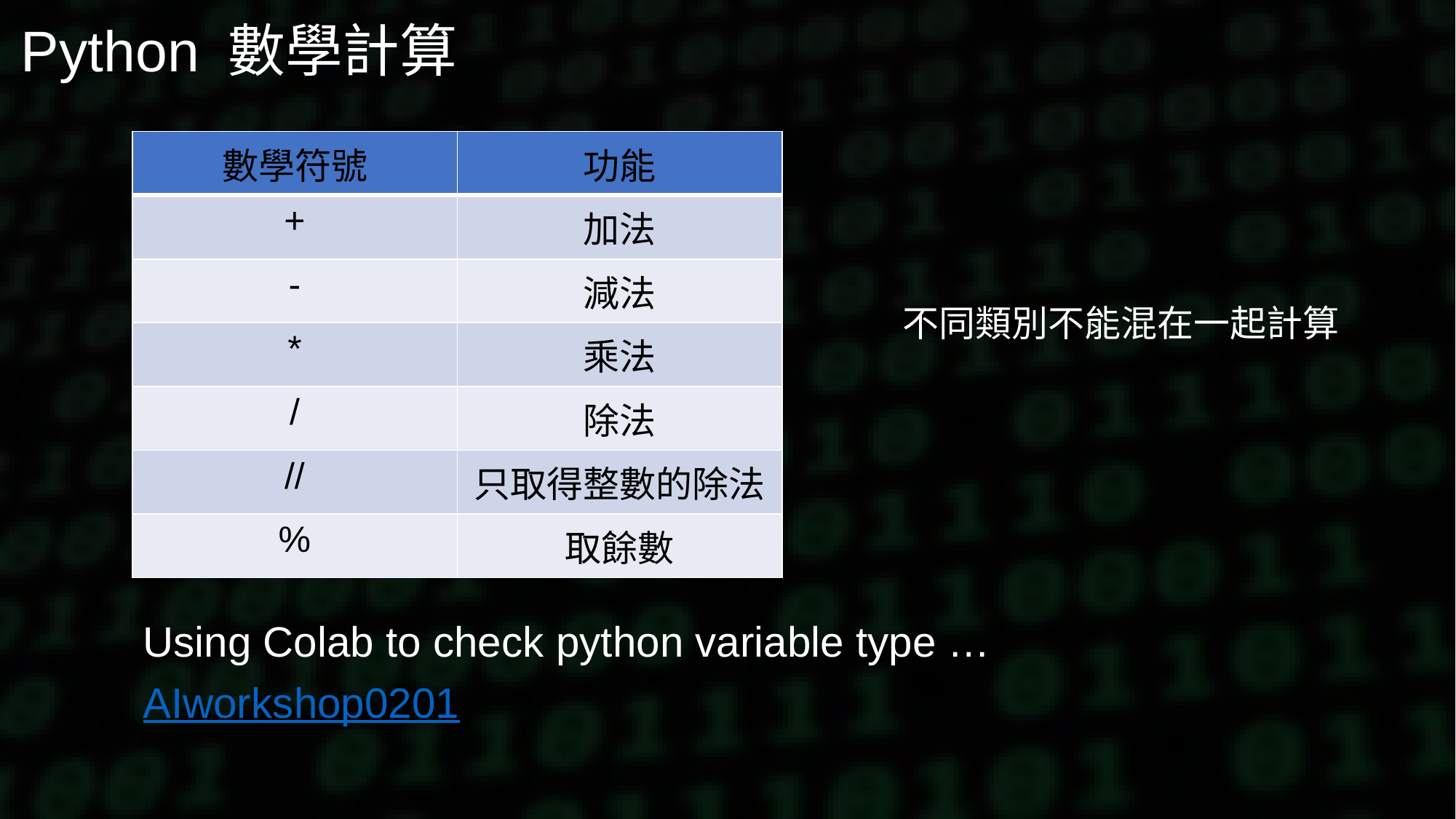

# Python 數學計算
| 數學符號 | 功能 |
| --- | --- |
| + | 加法 |
| - | 減法 |
| \* | 乘法 |
| / | 除法 |
| // | 只取得整數的除法 |
| % | 取餘數 |
不同類別不能混在一起計算
Using Colab to check python variable type …
AIworkshop0201